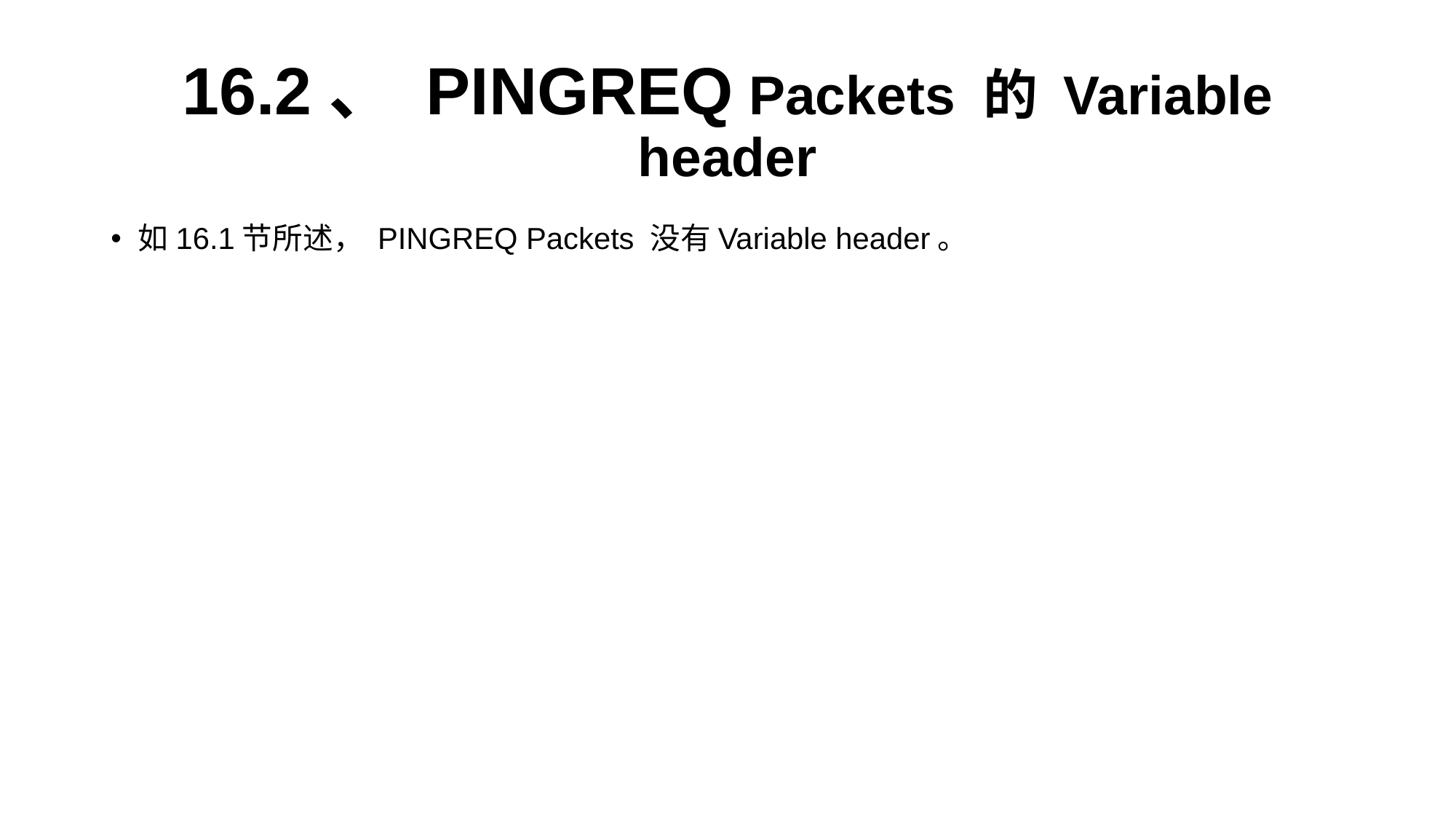

# 16.2、 PINGREQ Packets 的 Variable header
如16.1节所述， PINGREQ Packets 没有Variable header。